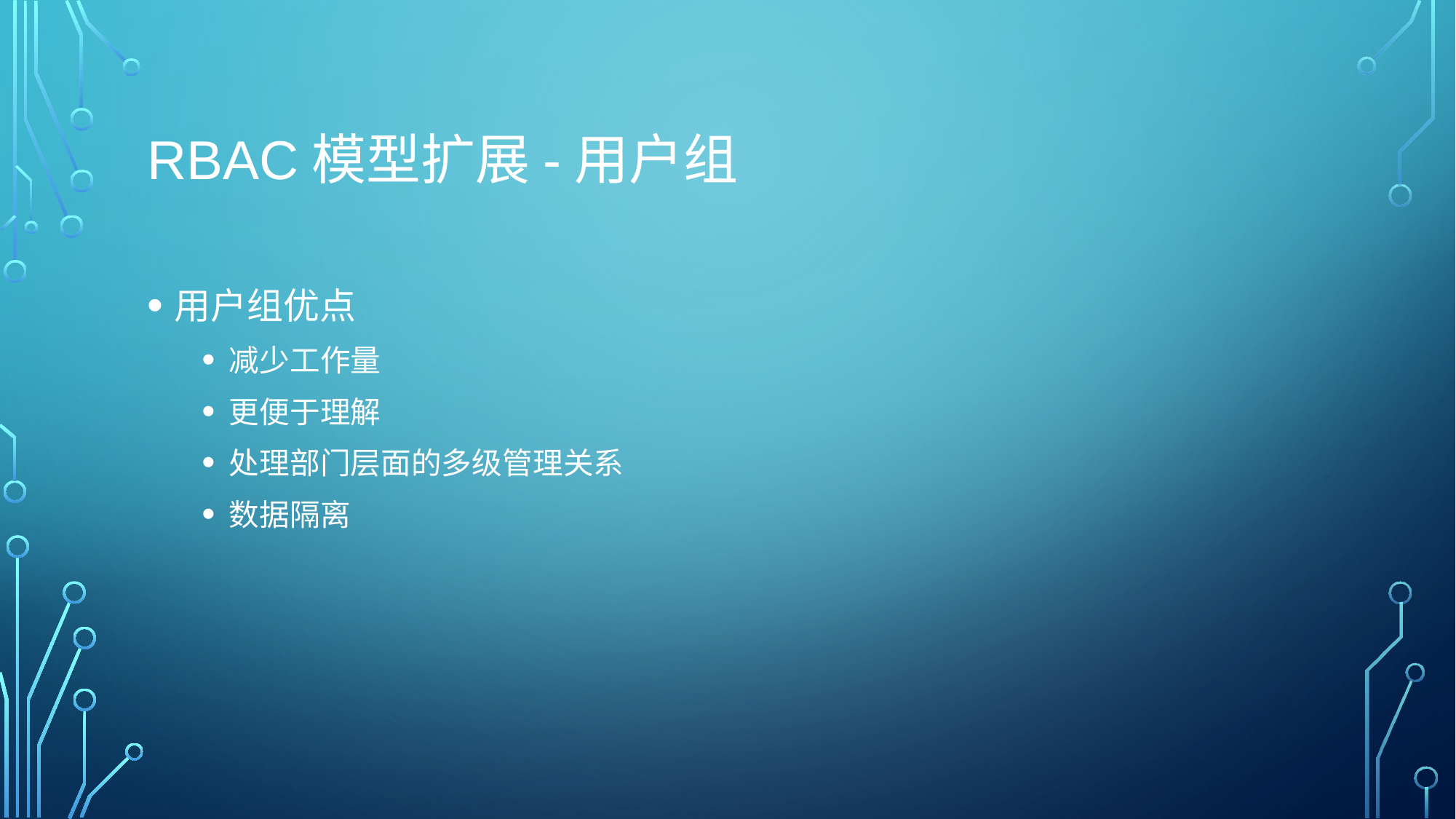

# RBAC模型扩展-用户组
用户组优点
减少工作量
更便于理解
处理部门层面的多级管理关系
数据隔离